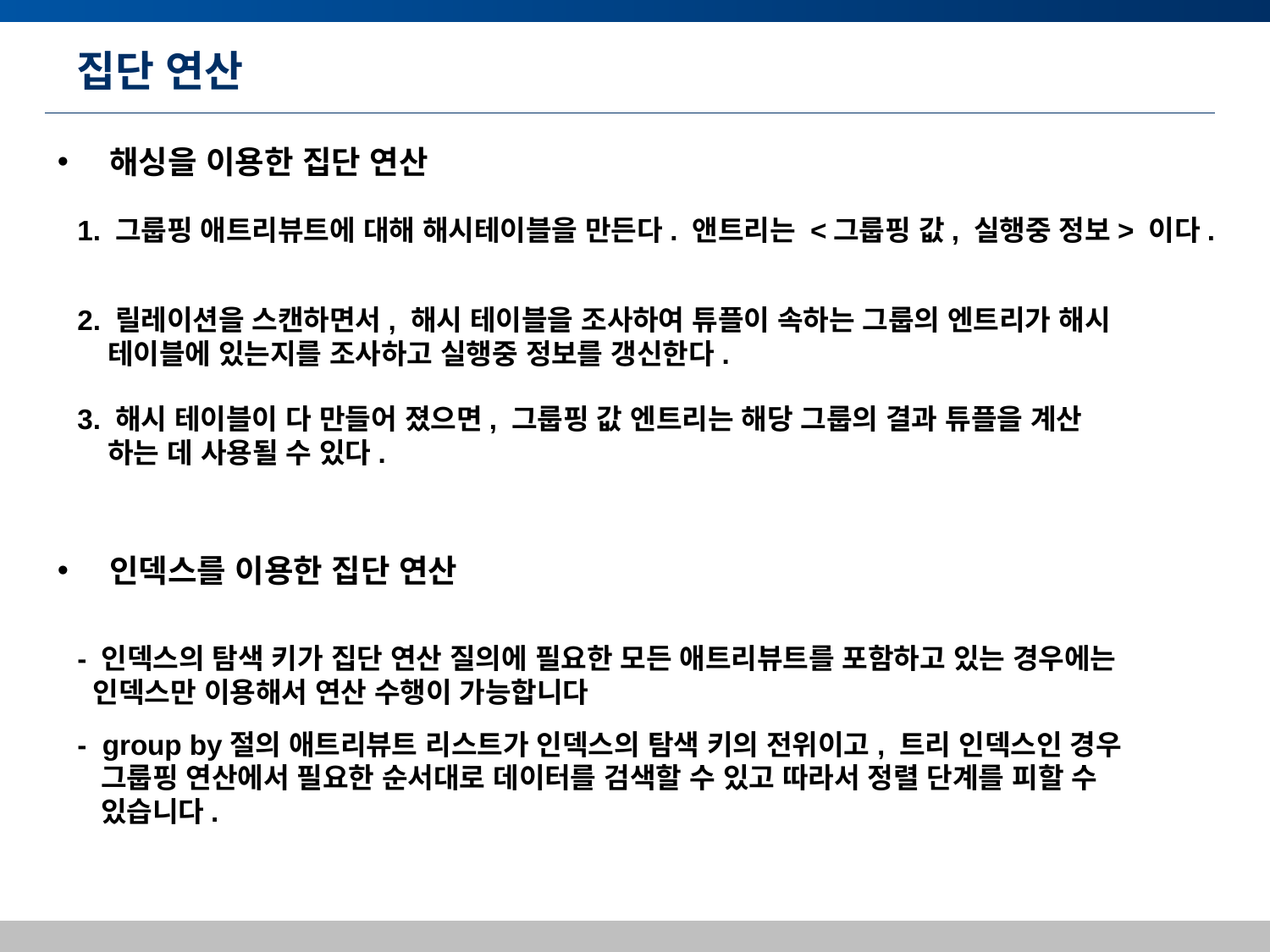

# 집단 연산
  해싱을 이용한 집단 연산
1. 그룹핑 애트리뷰트에 대해 해시테이블을 만든다. 앤트리는 <그룹핑 값, 실행중 정보> 이다.
2. 릴레이션을 스캔하면서, 해시 테이블을 조사하여 튜플이 속하는 그룹의 엔트리가 해시
   테이블에 있는지를 조사하고 실행중 정보를 갱신한다.
3. 해시 테이블이 다 만들어 졌으면, 그룹핑 값 엔트리는 해당 그룹의 결과 튜플을 계산
   하는 데 사용될 수 있다.
  인덱스를 이용한 집단 연산
- 인덱스의 탐색 키가 집단 연산 질의에 필요한 모든 애트리뷰트를 포함하고 있는 경우에는
  인덱스만 이용해서 연산 수행이 가능합니다
-  group by절의 애트리뷰트 리스트가 인덱스의 탐색 키의 전위이고, 트리 인덱스인 경우
   그룹핑 연산에서 필요한 순서대로 데이터를 검색할 수 있고 따라서 정렬 단계를 피할 수
   있습니다.